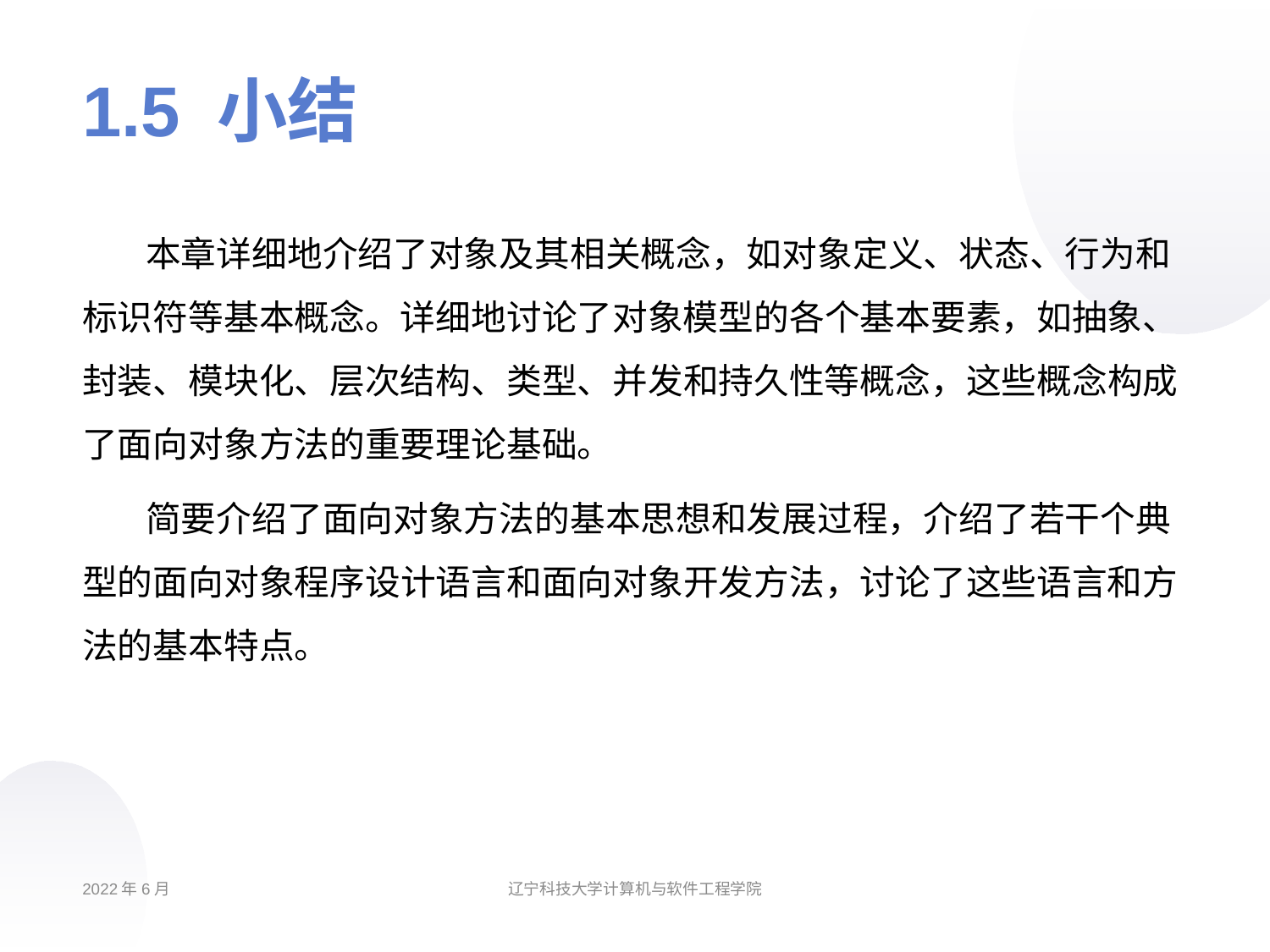

# 1.5 小结
本章详细地介绍了对象及其相关概念，如对象定义、状态、行为和标识符等基本概念。详细地讨论了对象模型的各个基本要素，如抽象、封装、模块化、层次结构、类型、并发和持久性等概念，这些概念构成了面向对象方法的重要理论基础。
简要介绍了面向对象方法的基本思想和发展过程，介绍了若干个典型的面向对象程序设计语言和面向对象开发方法，讨论了这些语言和方法的基本特点。

2022年6月
辽宁科技大学计算机与软件工程学院
194